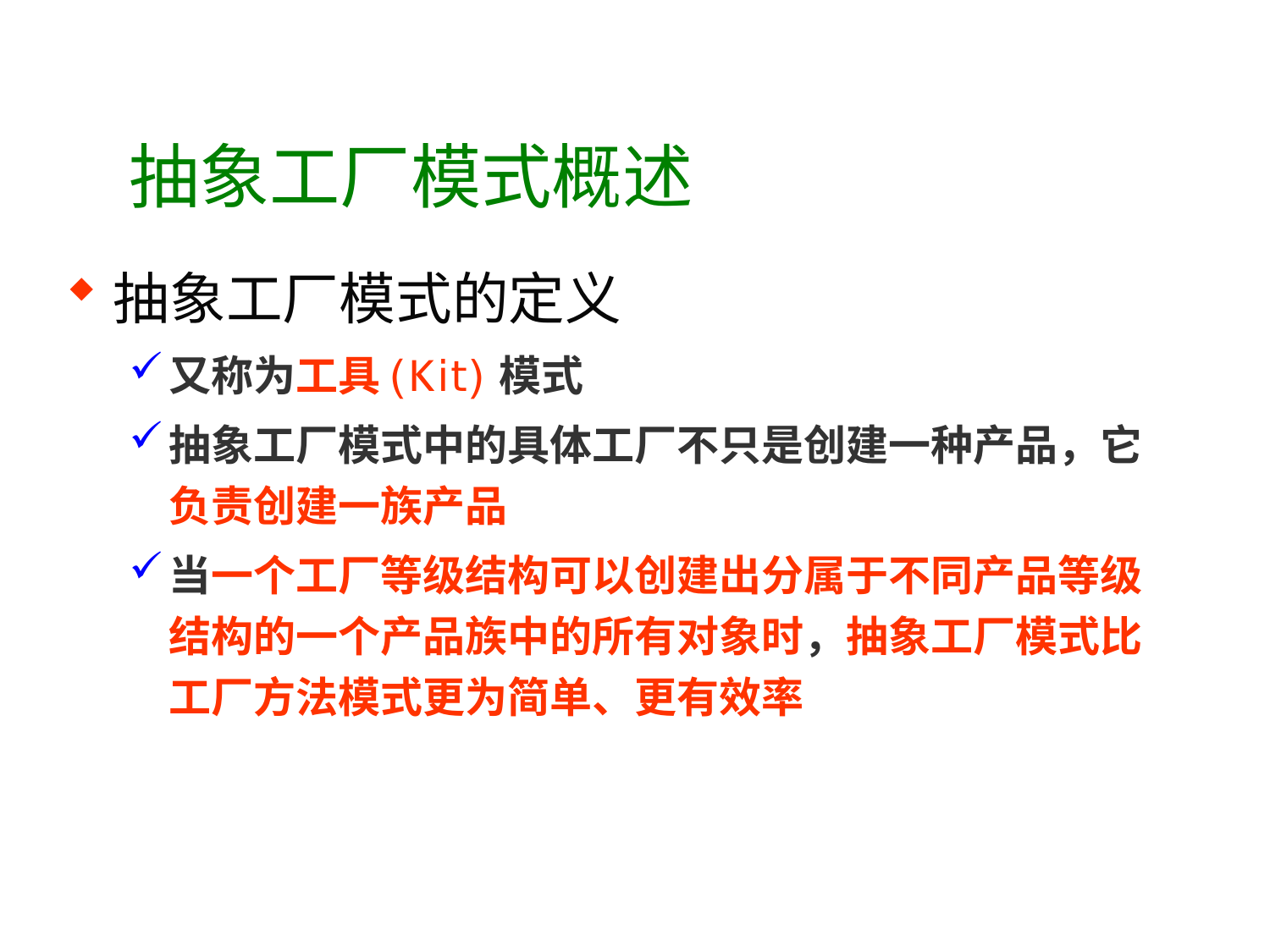

# 抽象工厂模式概述
抽象工厂模式的定义
又称为工具(Kit)模式
抽象工厂模式中的具体工厂不只是创建一种产品，它负责创建一族产品
当一个工厂等级结构可以创建出分属于不同产品等级结构的一个产品族中的所有对象时，抽象工厂模式比工厂方法模式更为简单、更有效率